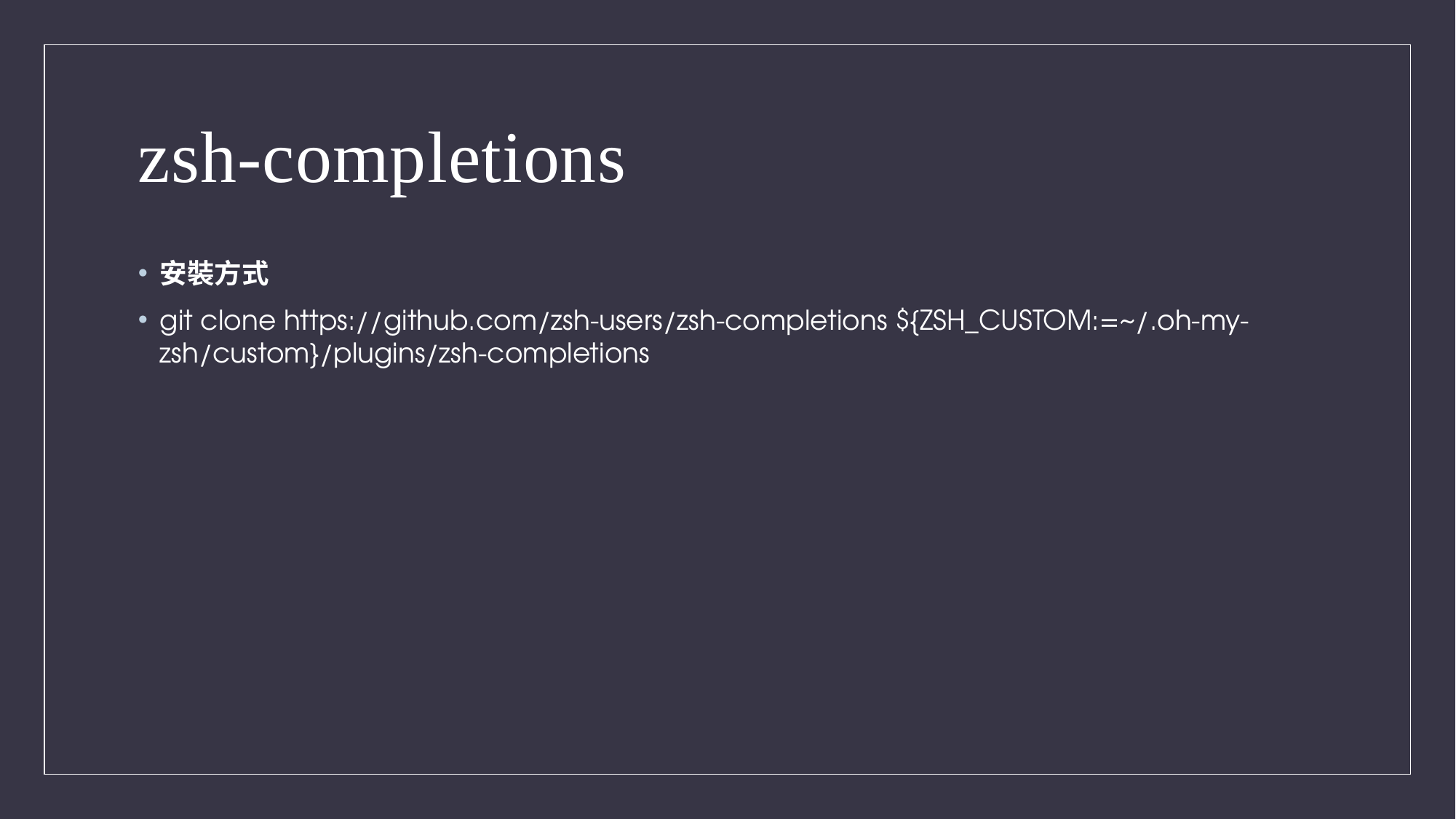

# zsh-completions
安裝方式
git clone https://github.com/zsh-users/zsh-completions ${ZSH_CUSTOM:=~/.oh-my-zsh/custom}/plugins/zsh-completions